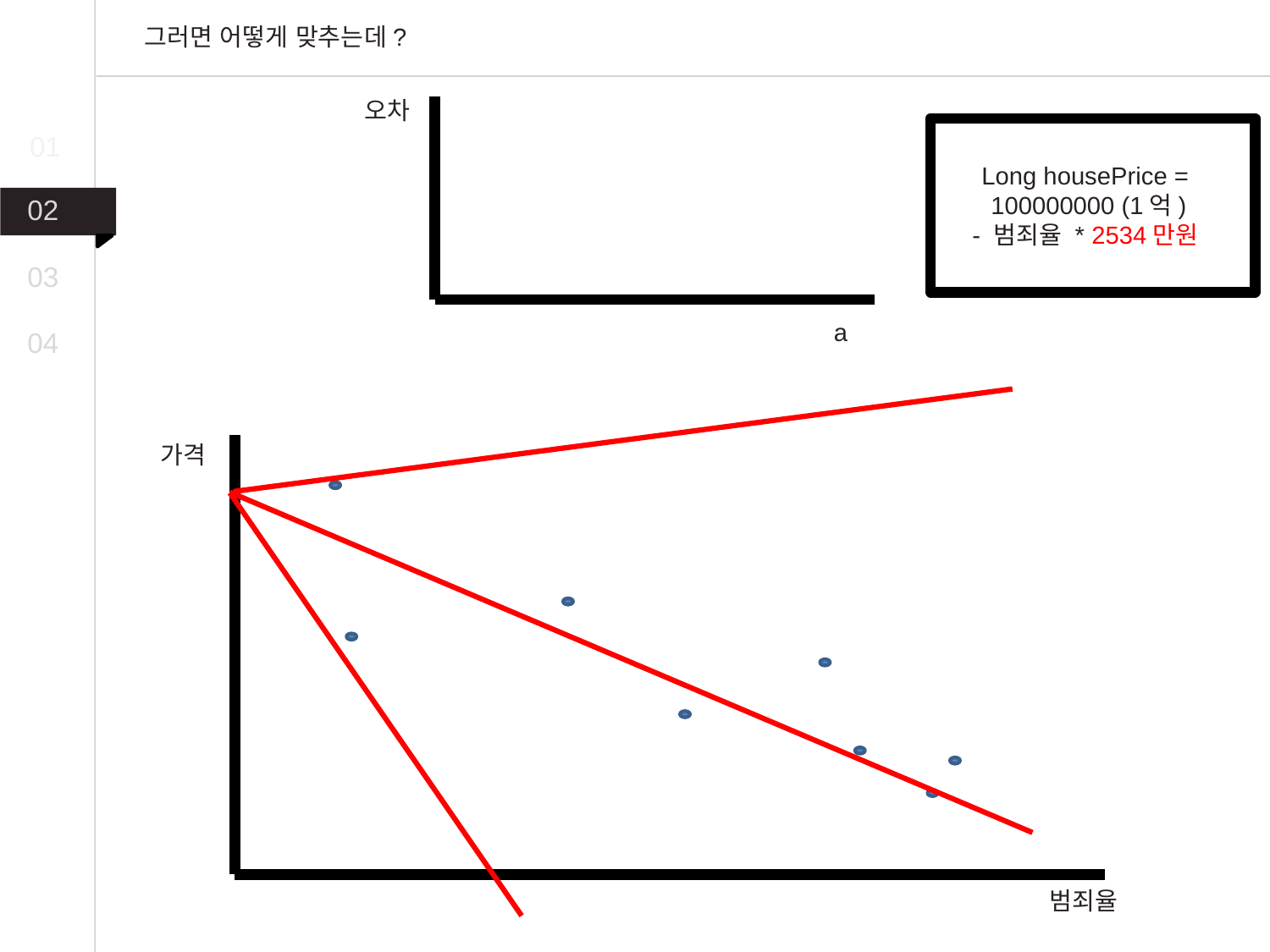

그러면 어떻게 맞추는데?
오차

01
Long housePrice =
 100000000 (1억)
- 범죄율 * 2534만원
02

03
a
04
가격

범죄율